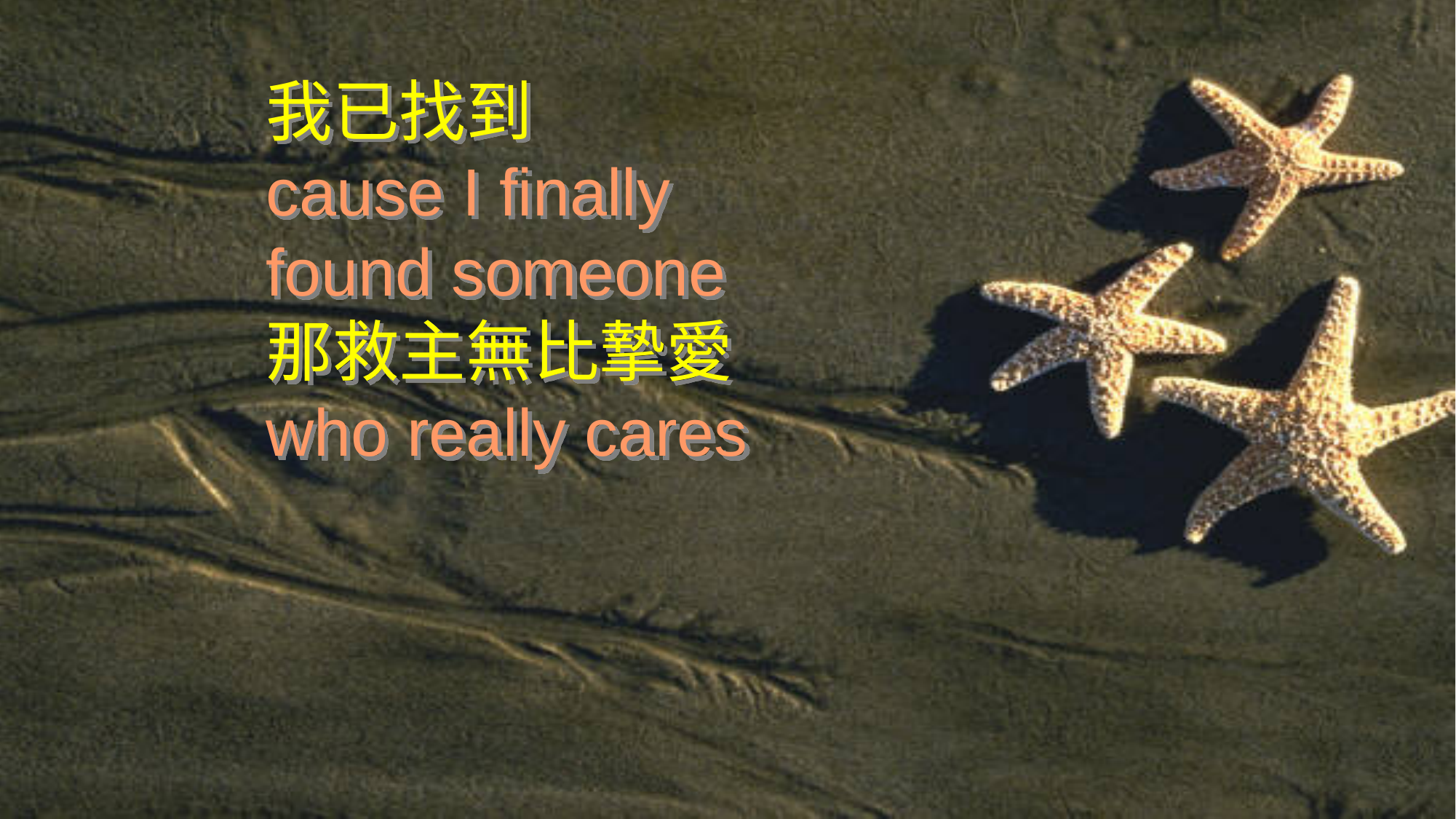

我已找到
cause I finally
found someone
那救主無比摯愛
who really cares